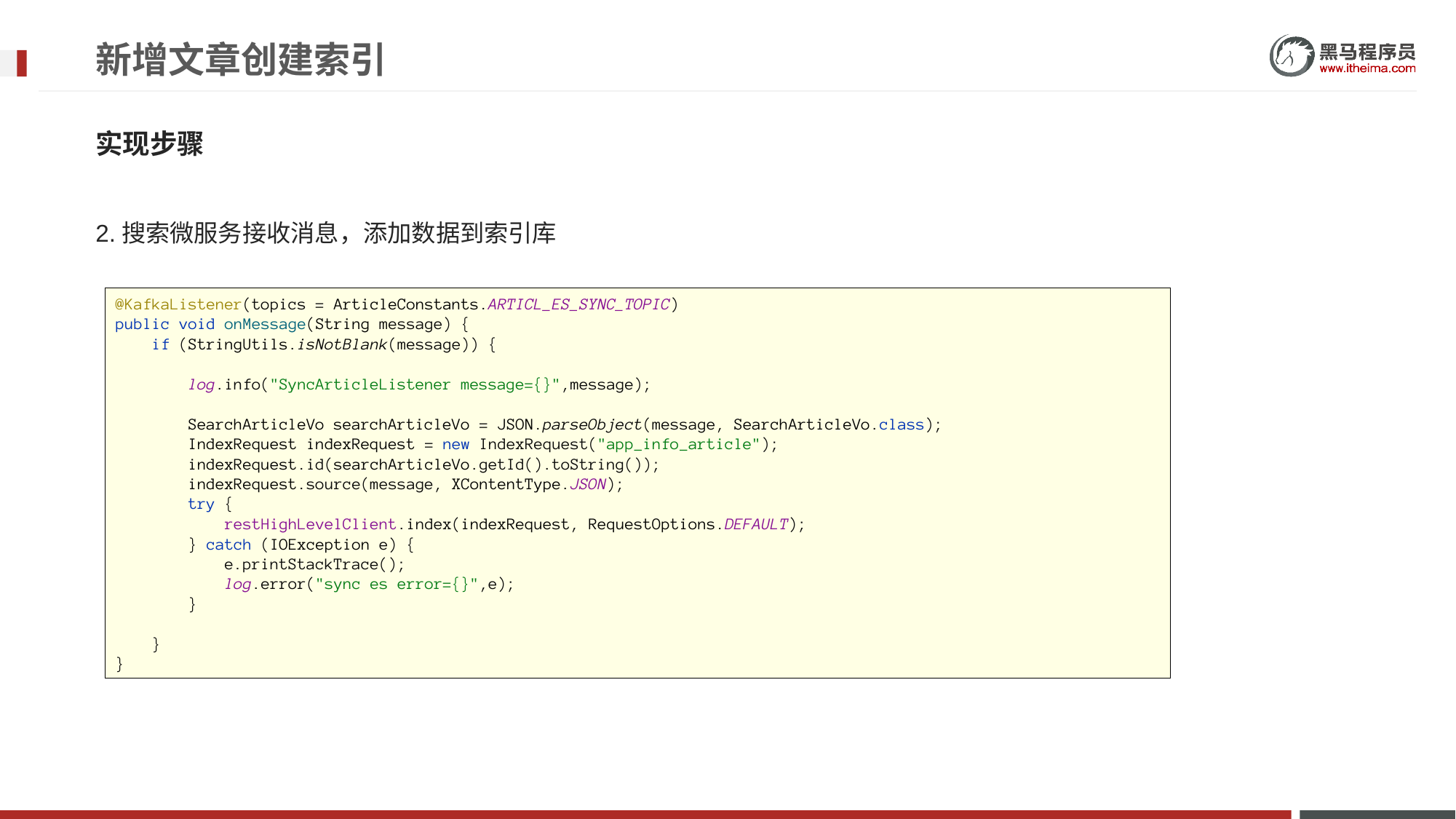

# 新增文章创建索引
实现步骤
2.搜索微服务接收消息，添加数据到索引库
@KafkaListener(topics = ArticleConstants.ARTICL_ES_SYNC_TOPIC)
public void onMessage(String message) {
    if (StringUtils.isNotBlank(message)) {
        log.info("SyncArticleListener message={}",message);
        SearchArticleVo searchArticleVo = JSON.parseObject(message, SearchArticleVo.class);
        IndexRequest indexRequest = new IndexRequest("app_info_article");
        indexRequest.id(searchArticleVo.getId().toString());
        indexRequest.source(message, XContentType.JSON);
        try {
            restHighLevelClient.index(indexRequest, RequestOptions.DEFAULT);
        } catch (IOException e) {
            e.printStackTrace();
            log.error("sync es error={}",e);
        }
    }
}